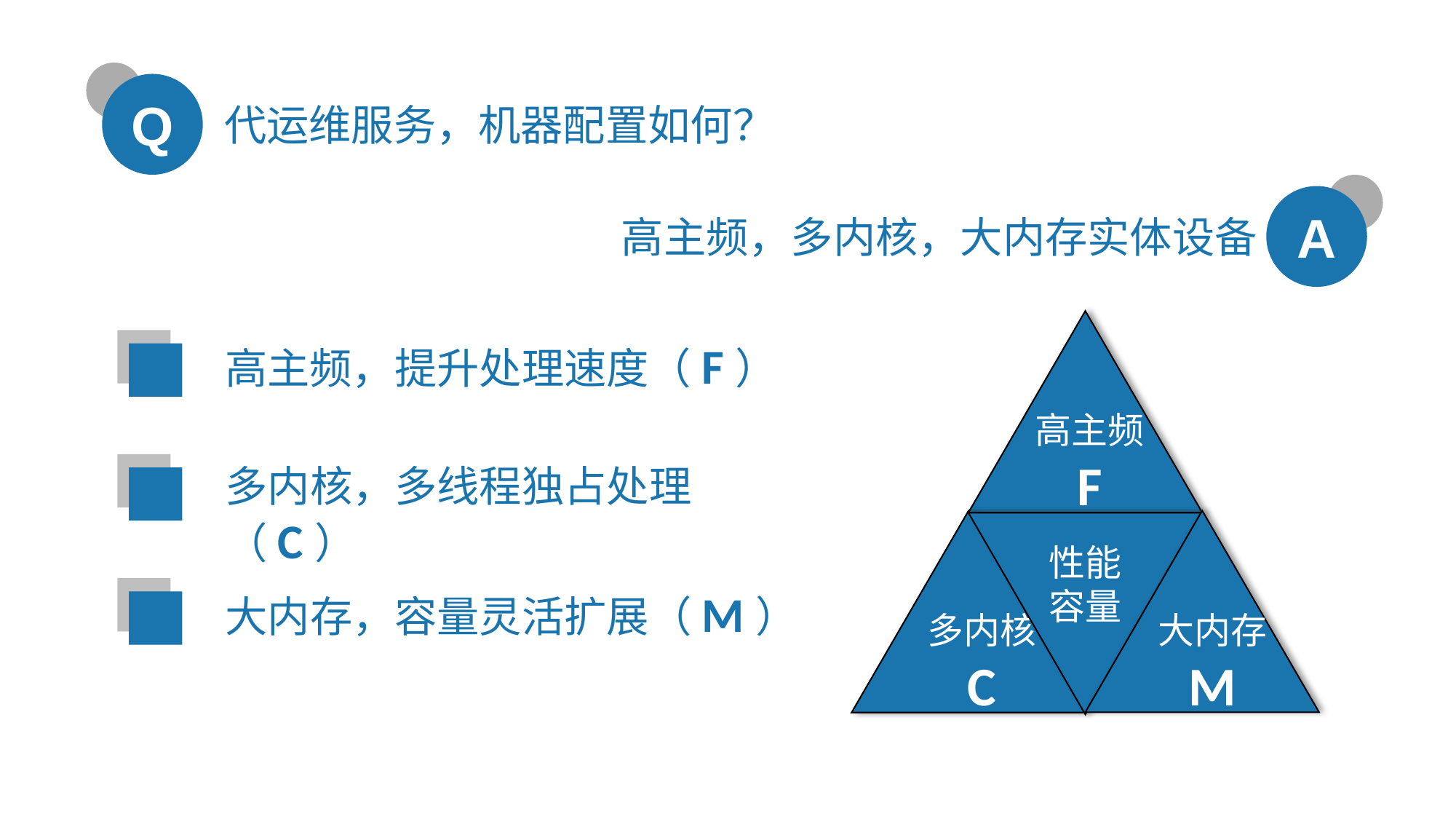

Q
代运维服务，机器配置如何？

A
高主频，多内核，大内存实体设备

高主频
F

高主频，提升处理速度（F）

多内核，多线程独占处理（C）

大内存
M

多内核
C

性能
容量

大内存，容量灵活扩展（M）